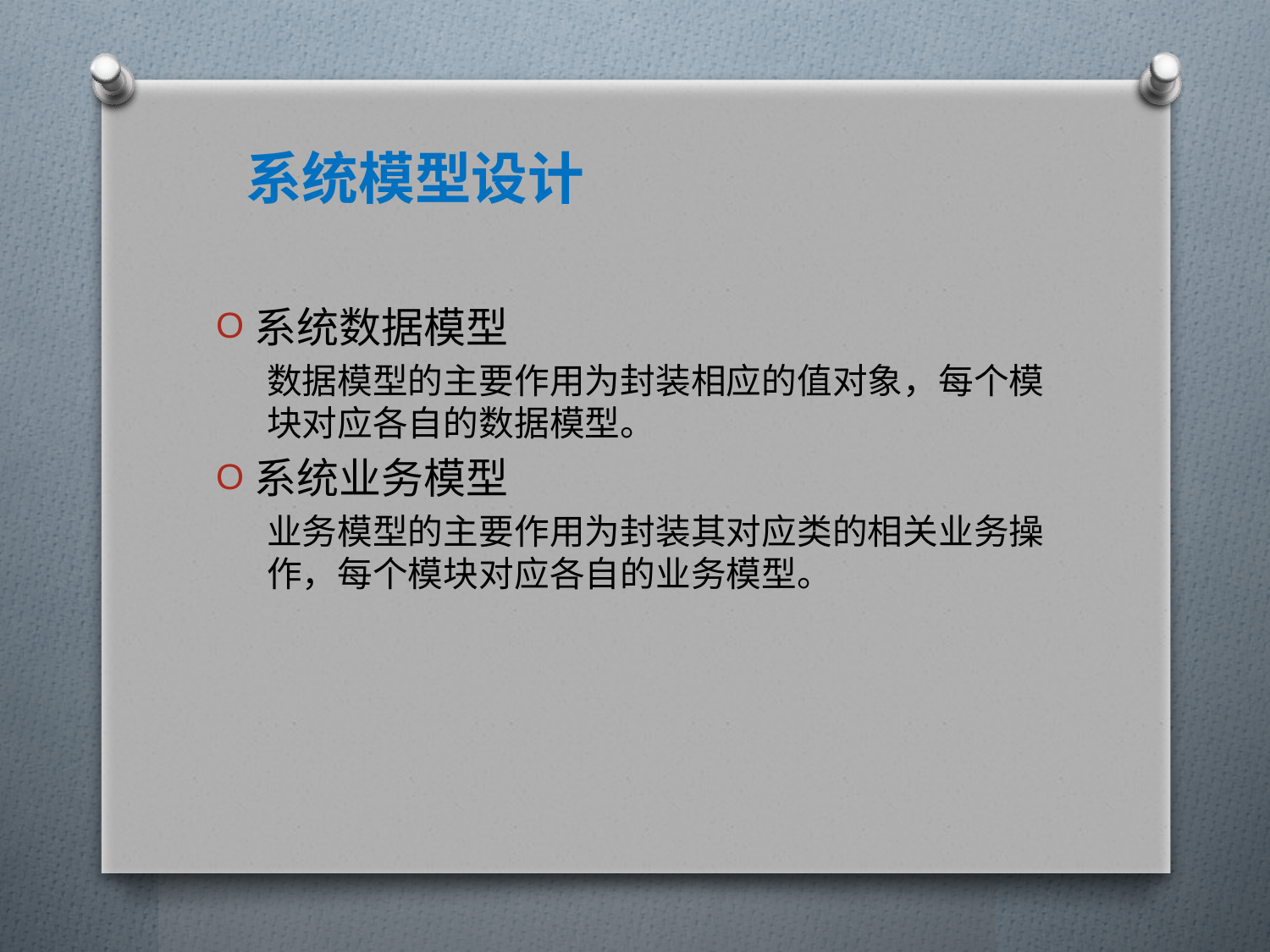

系统模型设计
系统数据模型
数据模型的主要作用为封装相应的值对象，每个模块对应各自的数据模型。
系统业务模型
业务模型的主要作用为封装其对应类的相关业务操作，每个模块对应各自的业务模型。